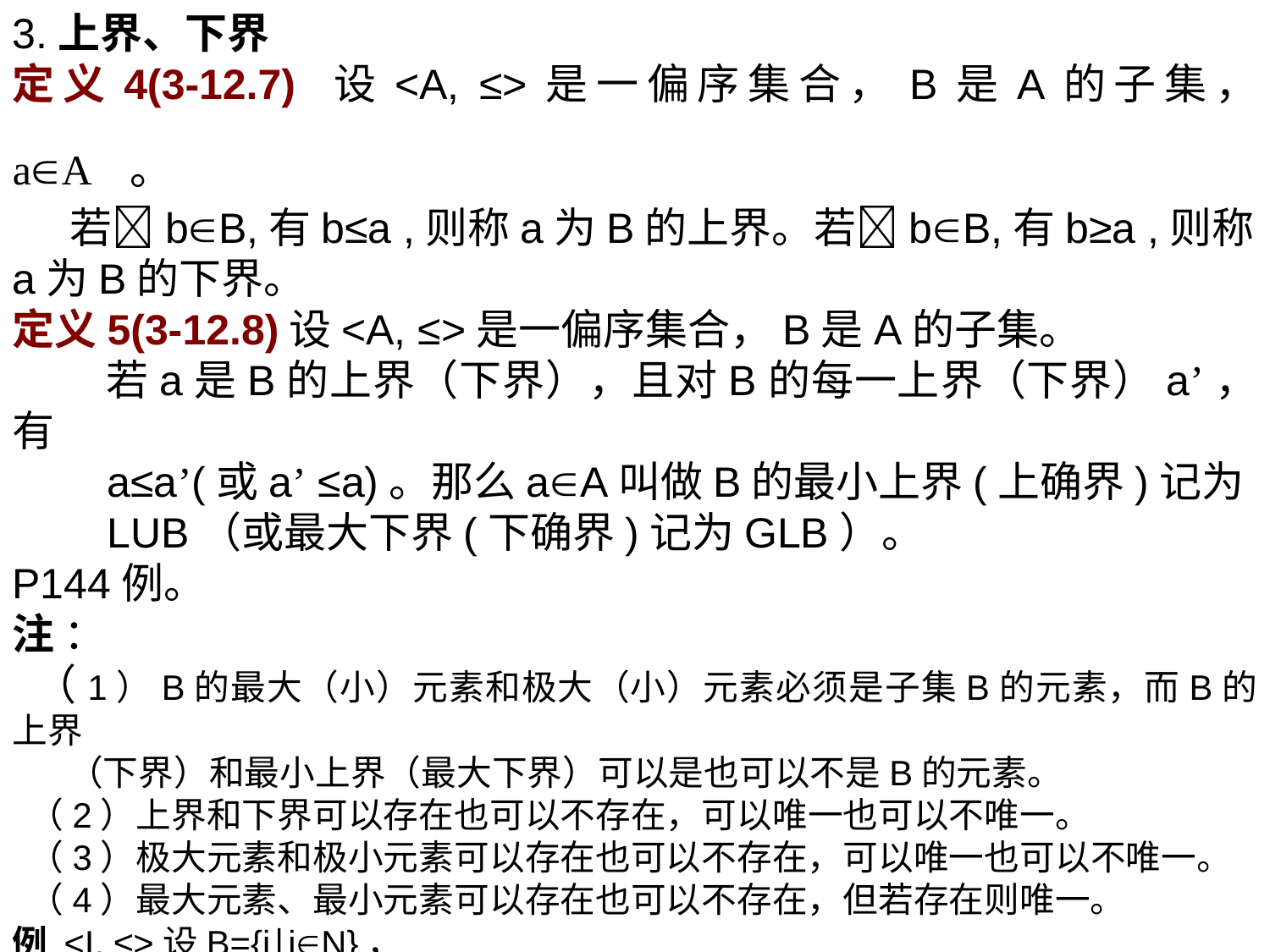

3.上界、下界
定义4(3-12.7) 设<A, ≤>是一偏序集合，B是A的子集， a∈A 。
     若∀b∈B,有b≤a ,则称a为B的上界。若∀b∈B,有b≥a ,则称a为B的下界。
定义5(3-12.8)设<A, ≤>是一偏序集合，B是A的子集。
        若a是B的上界（下界），且对B的每一上界（下界）a’，有
        a≤a’(或a’ ≤a)。那么a∈A叫做B的最小上界(上确界)记为
        LUB（或最大下界(下确界)记为GLB）。
P144例。
注 ：
 （1）B的最大（小）元素和极大（小）元素必须是子集B的元素，而B的上界
      （下界）和最小上界（最大下界）可以是也可以不是B的元素。
 （2）上界和下界可以存在也可以不存在，可以唯一也可以不唯一。
 （3）极大元素和极小元素可以存在也可以不存在，可以唯一也可以不唯一。
 （4）最大元素、最小元素可以存在也可以不存在，但若存在则唯一。
例 <I, ≤>设B={i∣i∈N}，
   则B的极大元素不存在，
   最大元素不存在，
   极小元素为0，最小元素为0。